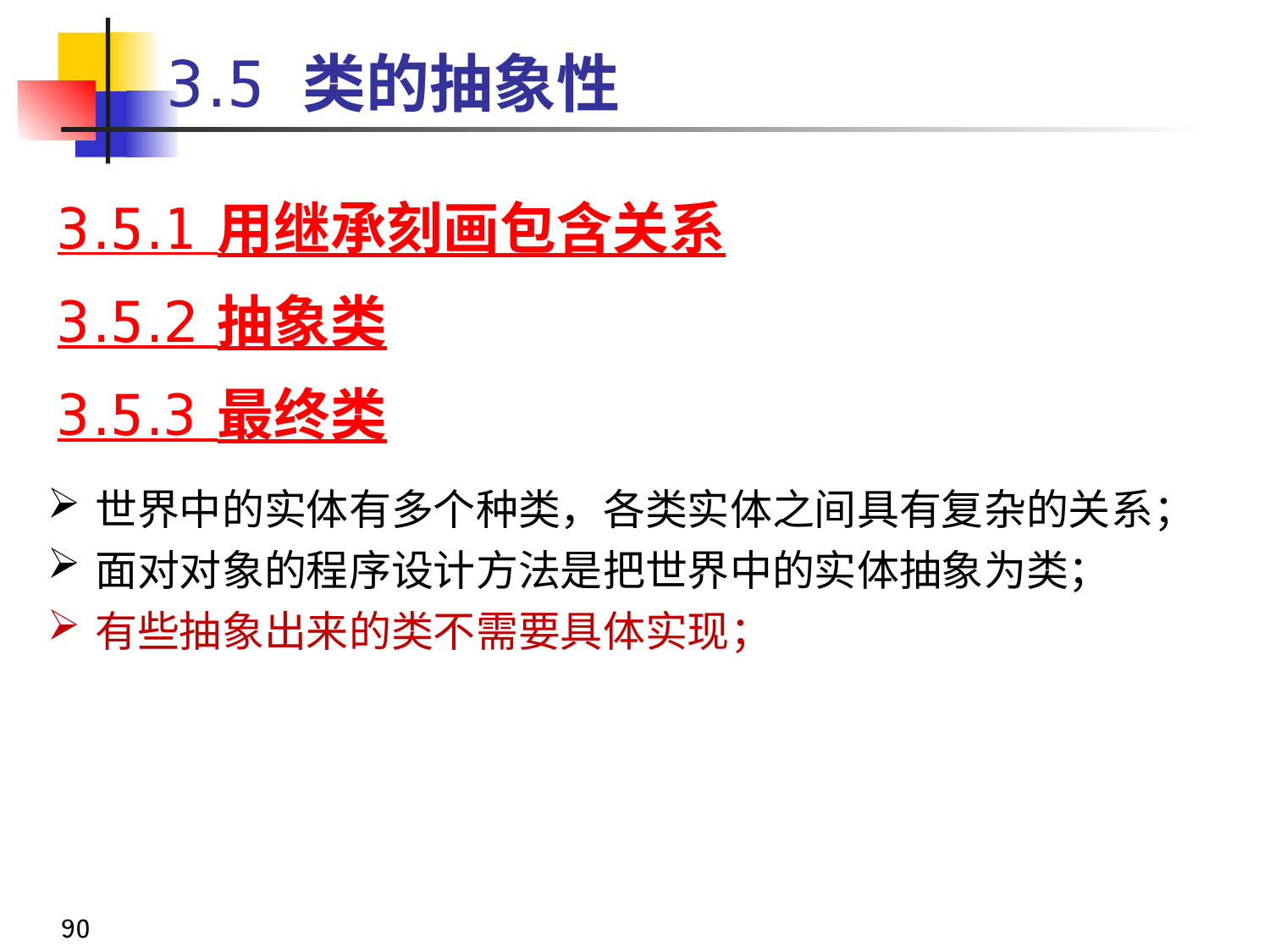

# 3.5 类的抽象性
3.5.1 用继承刻画包含关系
3.5.2 抽象类
3.5.3 最终类
世界中的实体有多个种类，各类实体之间具有复杂的关系；
面对对象的程序设计方法是把世界中的实体抽象为类；
有些抽象出来的类不需要具体实现；
90